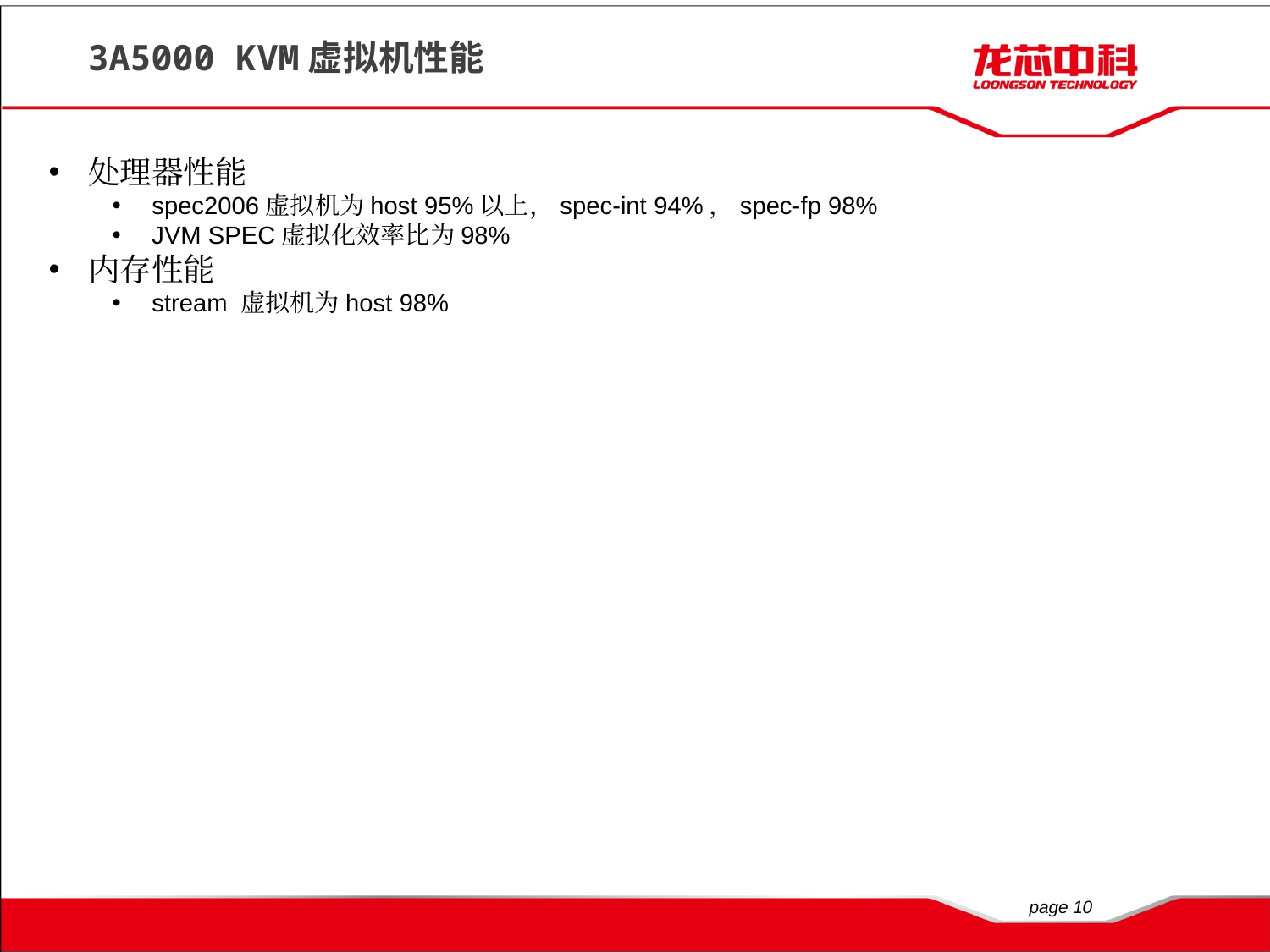

# 3A5000 KVM虚拟机性能
处理器性能
spec2006虚拟机为host 95%以上，spec-int 94%，spec-fp 98%
JVM SPEC虚拟化效率比为98%
内存性能
stream 虚拟机为host 98%

page 10